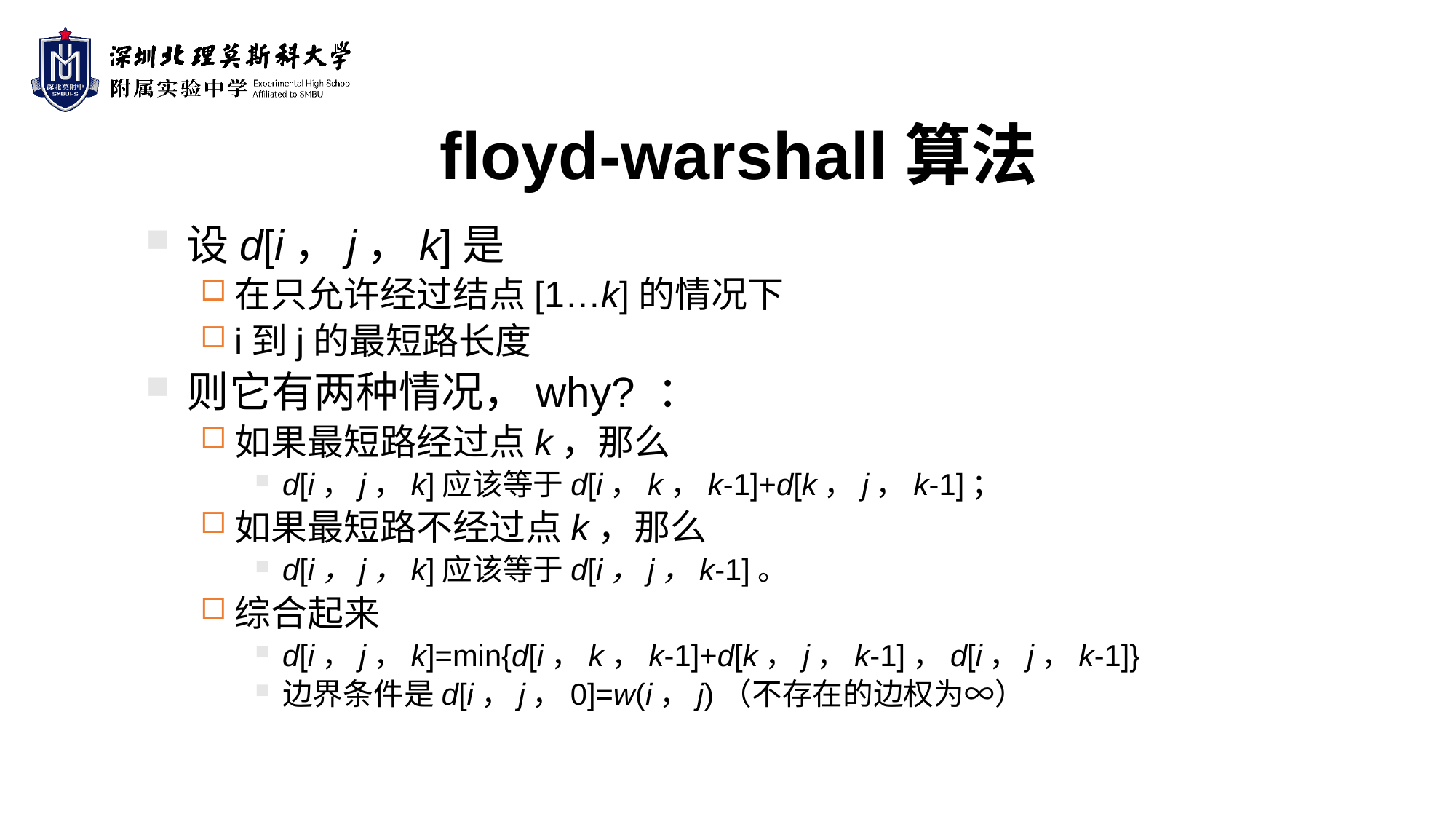

floyd-warshall算法
设d[i，j，k]是
在只允许经过结点[1…k]的情况下
i到j的最短路长度
则它有两种情况，why? ：
如果最短路经过点k，那么
d[i，j，k]应该等于d[i，k，k-1]+d[k，j，k-1]；
如果最短路不经过点k，那么
d[i，j，k]应该等于d[i，j，k-1]。
综合起来
d[i，j，k]=min{d[i，k，k-1]+d[k，j，k-1]，d[i，j，k-1]}
边界条件是d[i，j，0]=w(i，j)（不存在的边权为∞）